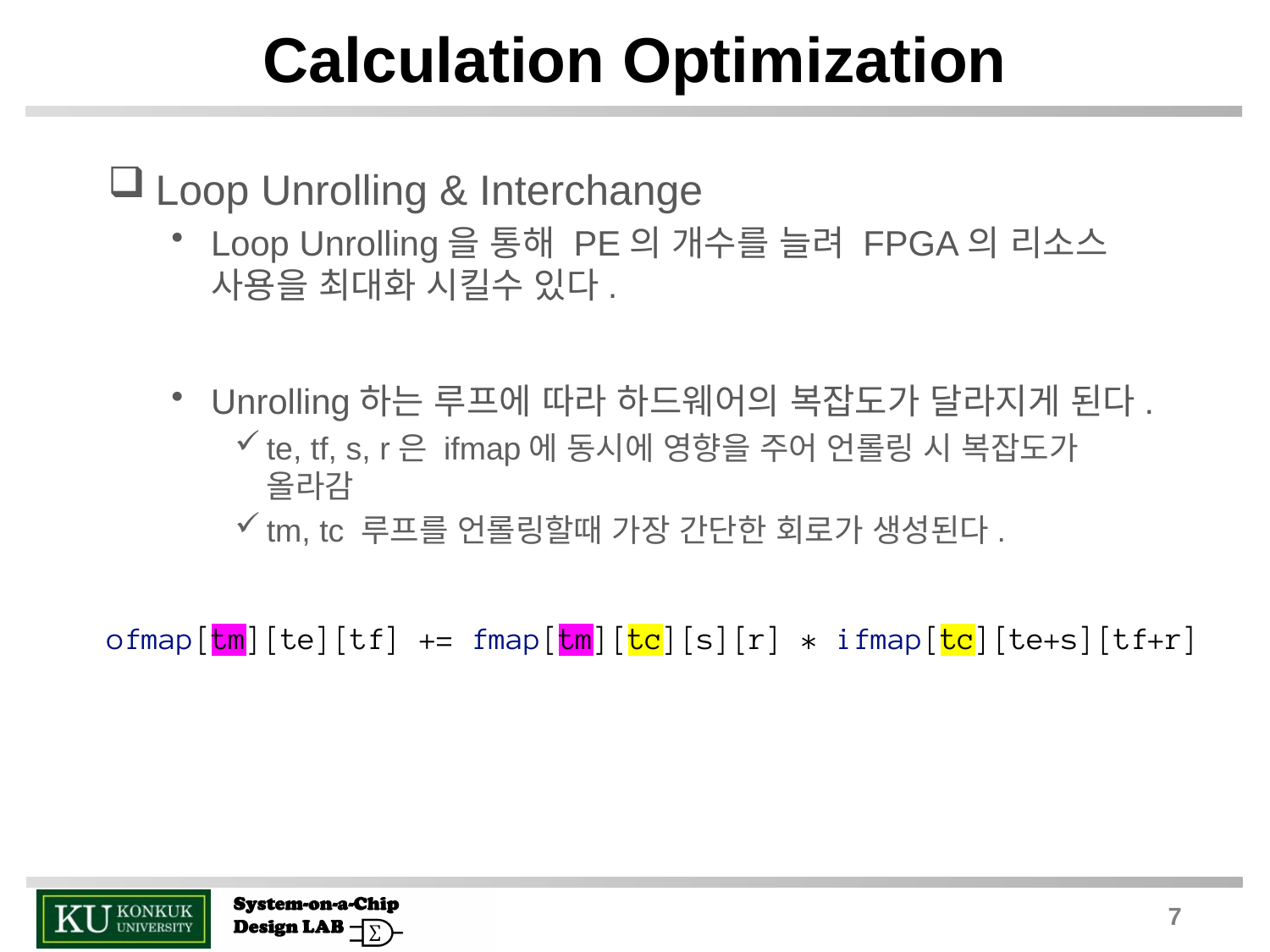

# Calculation Optimization
Loop Unrolling & Interchange
Loop Unrolling을 통해 PE의 개수를 늘려 FPGA의 리소스 사용을 최대화 시킬수 있다.

Unrolling하는 루프에 따라 하드웨어의 복잡도가 달라지게 된다.
te, tf, s, r은 ifmap에 동시에 영향을 주어 언롤링 시 복잡도가 올라감
tm, tc 루프를 언롤링할때 가장 간단한 회로가 생성된다.

ofmap[tm][te][tf] += fmap[tm][tc][s][r] * ifmap[tc][te+s][tf+r]
7